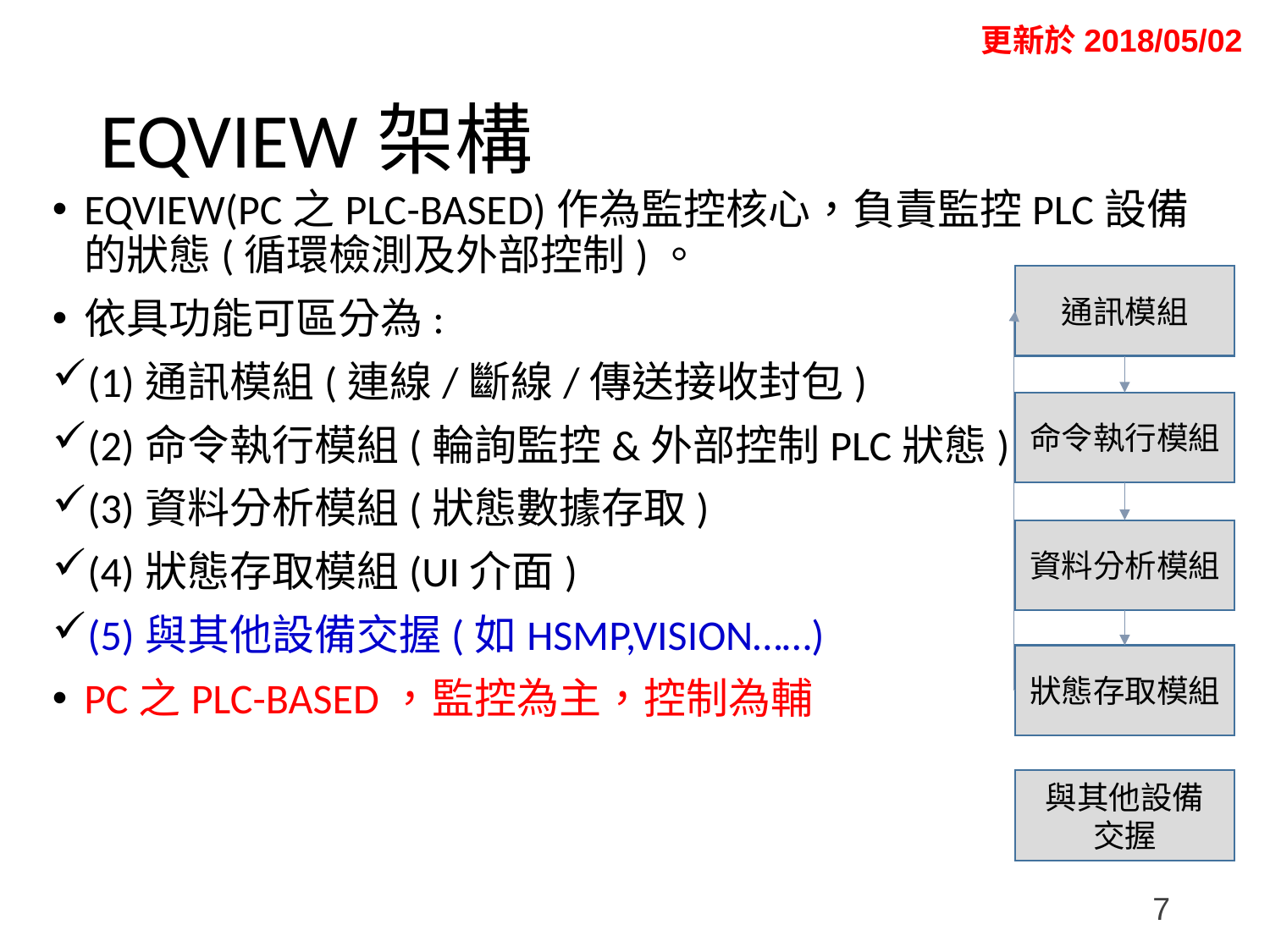

更新於2018/05/02
# EQVIEW架構
EQVIEW(PC之PLC-BASED)作為監控核心，負責監控PLC設備的狀態(循環檢測及外部控制)。
依具功能可區分為:
(1)通訊模組(連線/斷線/傳送接收封包)
(2)命令執行模組(輪詢監控&外部控制PLC狀態)
(3)資料分析模組(狀態數據存取)
(4)狀態存取模組(UI介面)
(5)與其他設備交握(如HSMP,VISION……)
PC之PLC-BASED，監控為主，控制為輔
通訊模組
命令執行模組
資料分析模組
狀態存取模組
與其他設備
交握
7